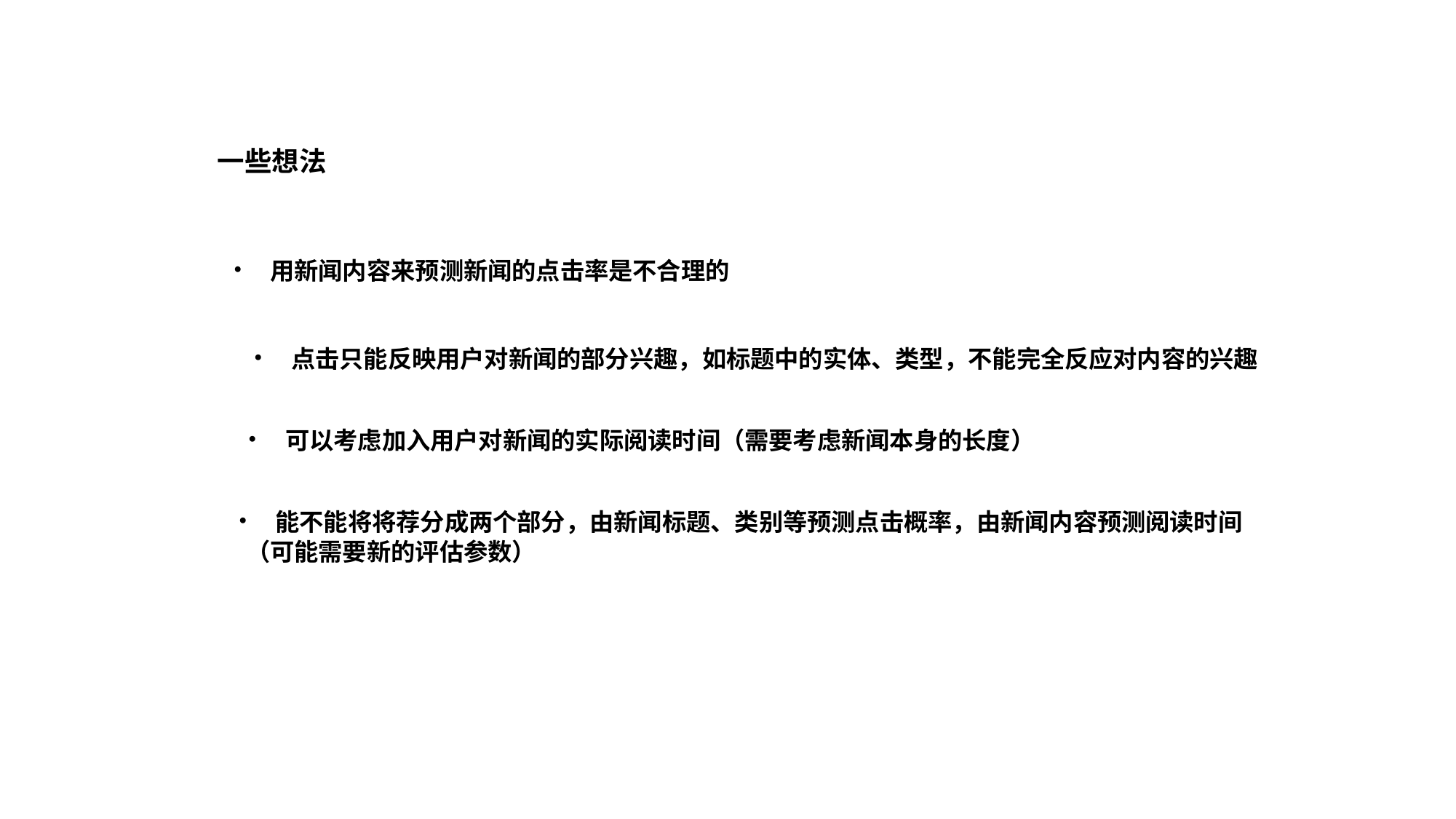

一些想法
•  用新闻内容来预测新闻的点击率是不合理的
•  点击只能反映用户对新闻的部分兴趣，如标题中的实体、类型，不能完全反应对内容的兴趣
•  可以考虑加入用户对新闻的实际阅读时间（需要考虑新闻本身的长度）
•  能不能将将荐分成两个部分，由新闻标题、类别等预测点击概率，由新闻内容预测阅读时间
  （可能需要新的评估参数）